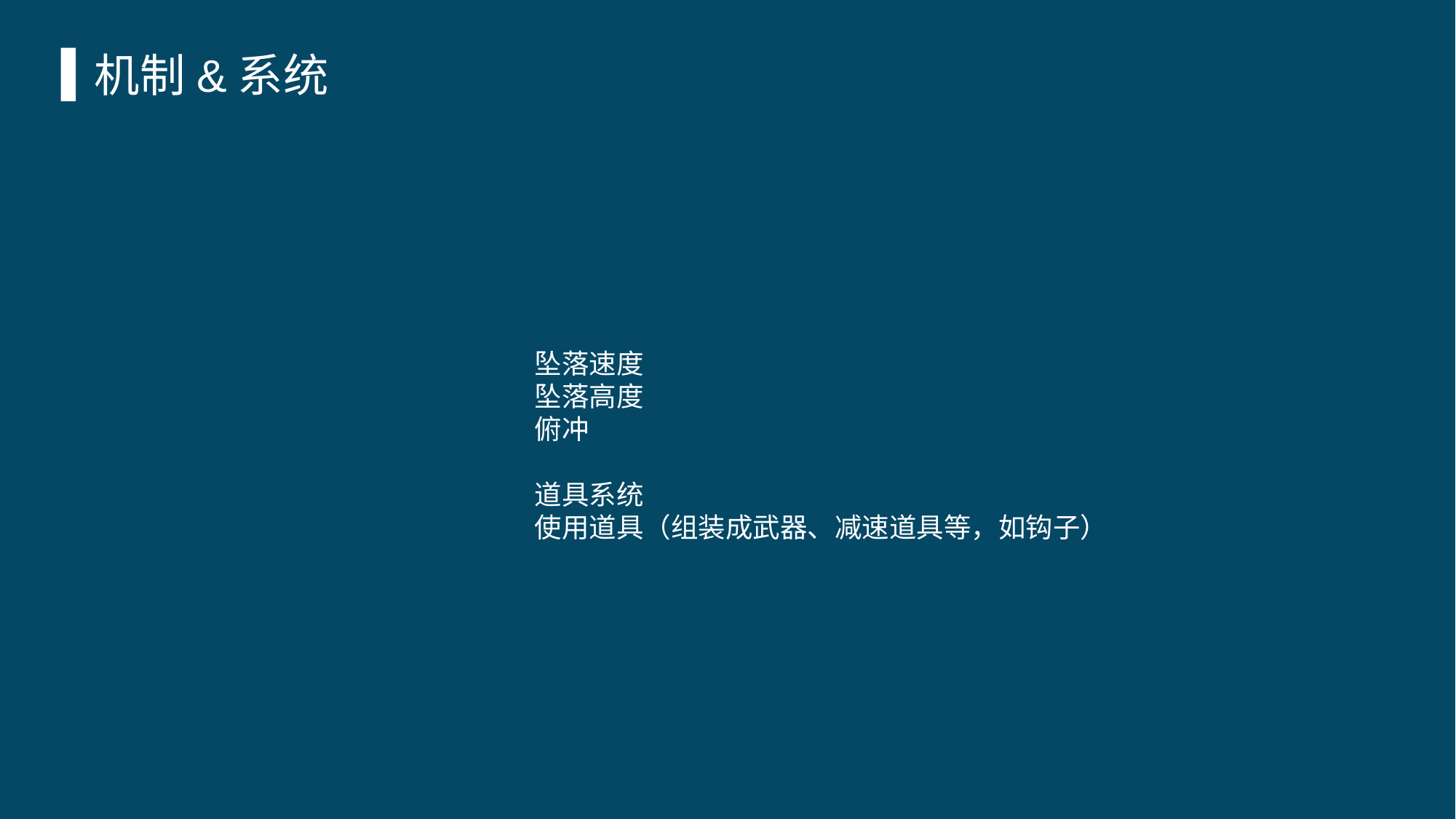

机制&系统

坠落速度
坠落高度
俯冲

道具系统
使用道具（组装成武器、减速道具等，如钩子）